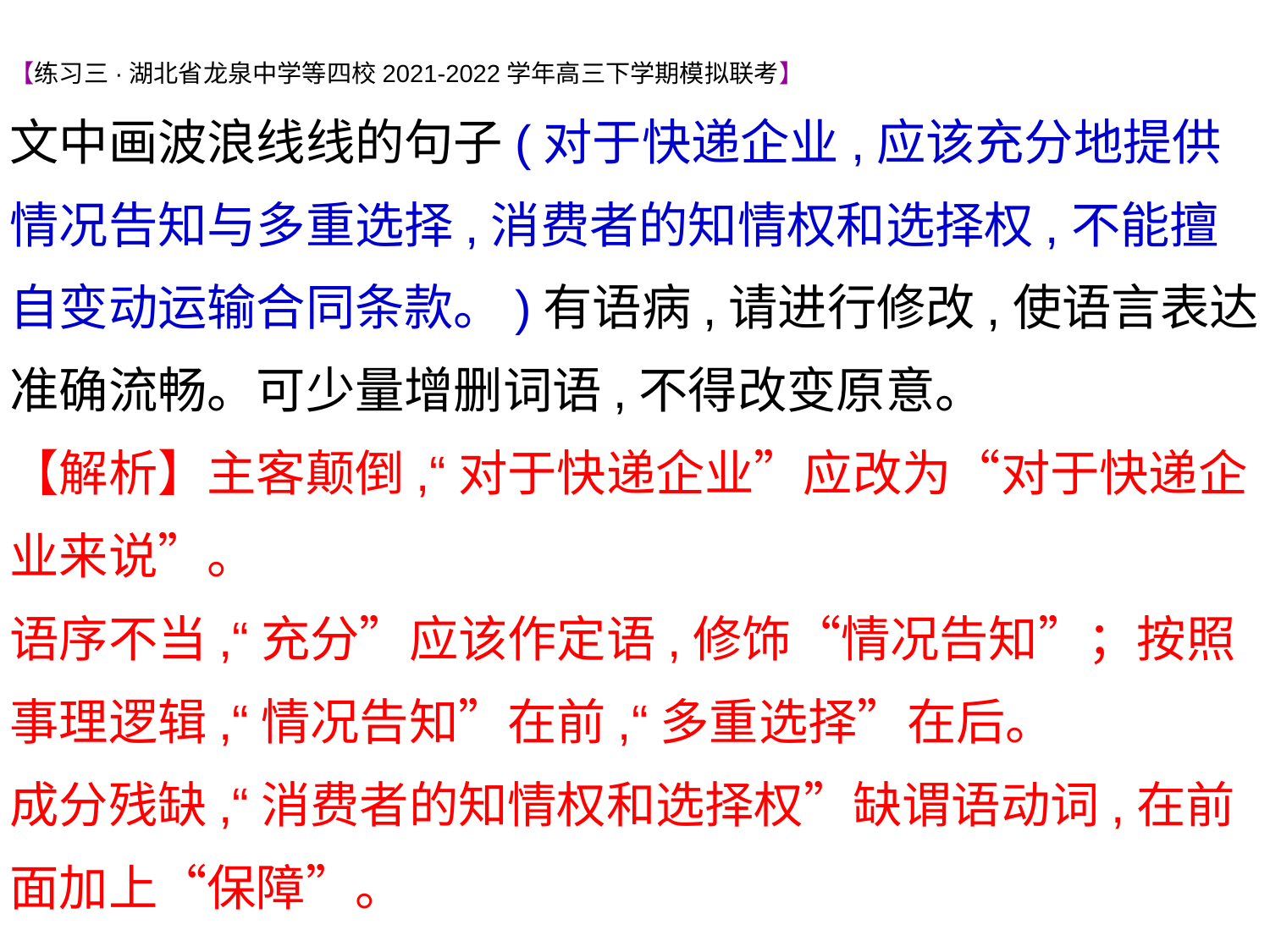

【练习三·湖北省龙泉中学等四校2021-2022学年高三下学期模拟联考】
文中画波浪线线的句子(对于快递企业,应该充分地提供情况告知与多重选择,消费者的知情权和选择权,不能擅自变动运输合同条款。)有语病,请进行修改,使语言表达准确流畅。可少量增删词语,不得改变原意。
【解析】主客颠倒,“对于快递企业”应改为“对于快递企业来说”。
语序不当,“充分”应该作定语,修饰“情况告知”；按照事理逻辑,“情况告知”在前,“多重选择”在后。
成分残缺,“消费者的知情权和选择权”缺谓语动词,在前面加上“保障”。